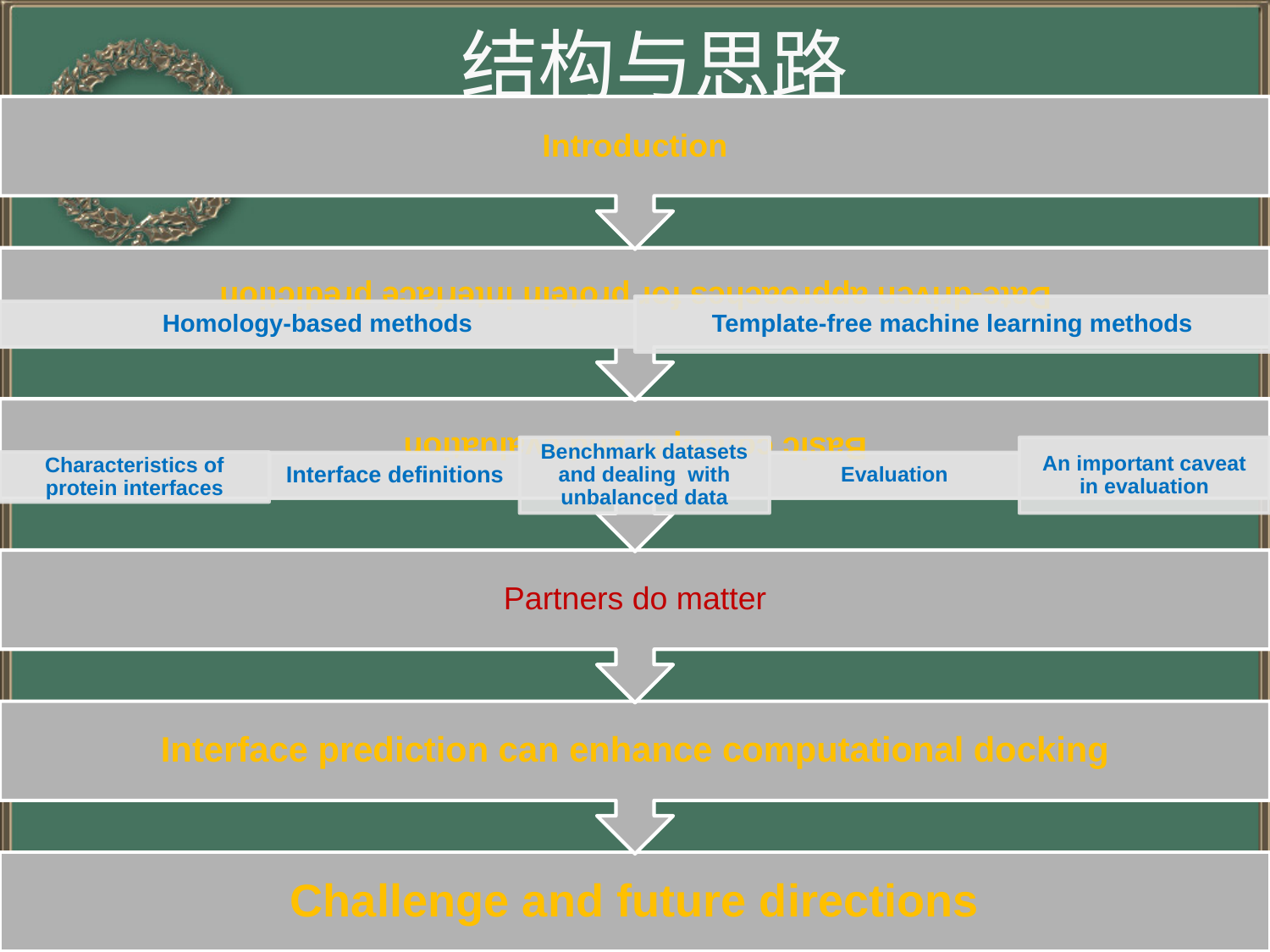

# 结构与思路
Challenge and future directions
Interface prediction can enhance computational docking
Partners do matter
Basic concepts and evaluation
Characteristics of protein interfaces
Interface definitions
Benchmark datasets and dealing  with unbalanced data
Evaluation
An important caveat in evaluation
Date-driven approaches for protein interface prediction
Homology-based methods
Template-free machine learning methods
Introduction